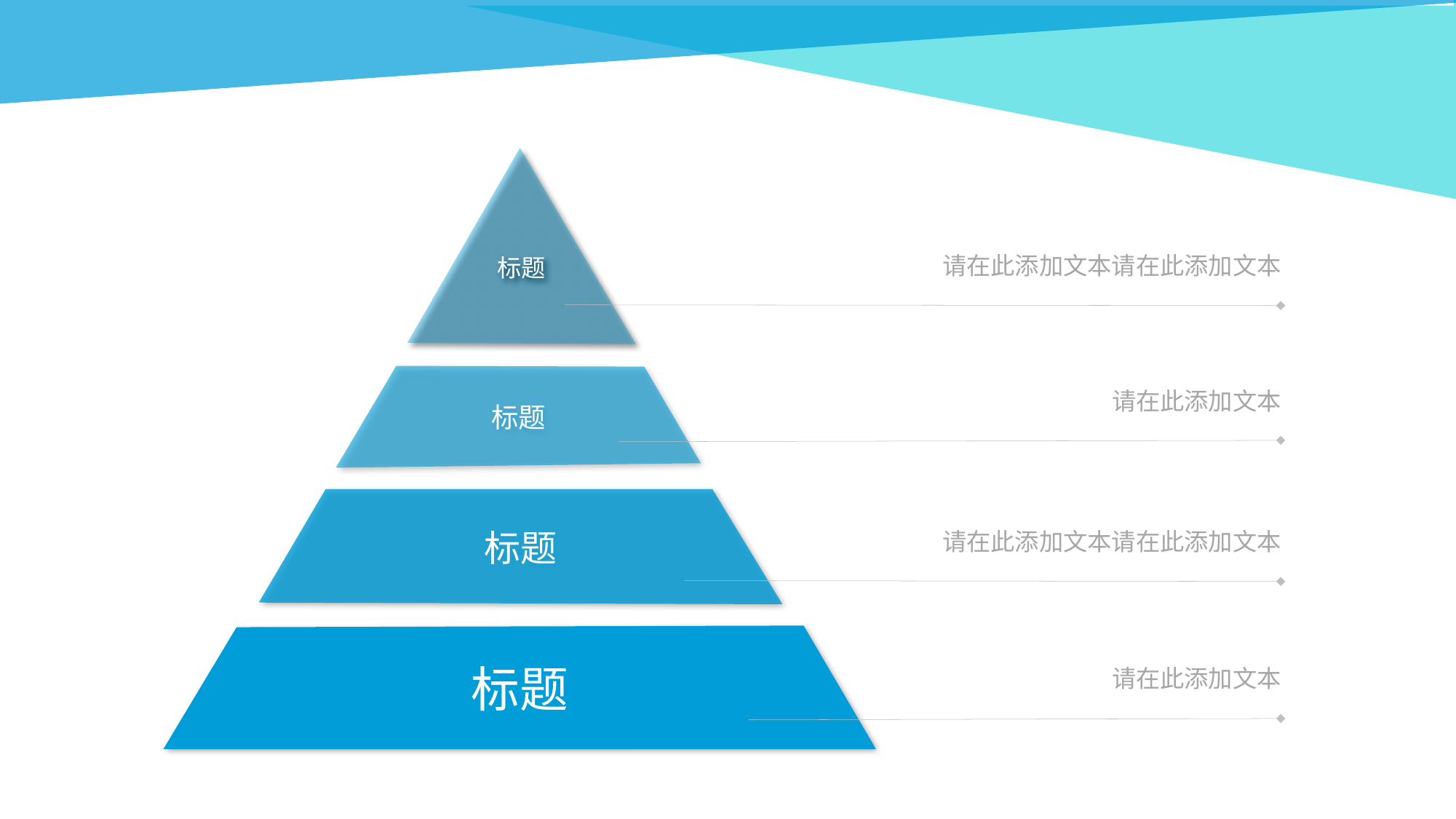

标题
请在此添加文本请在此添加文本
标题
请在此添加文本
标题
请在此添加文本请在此添加文本
标题
请在此添加文本